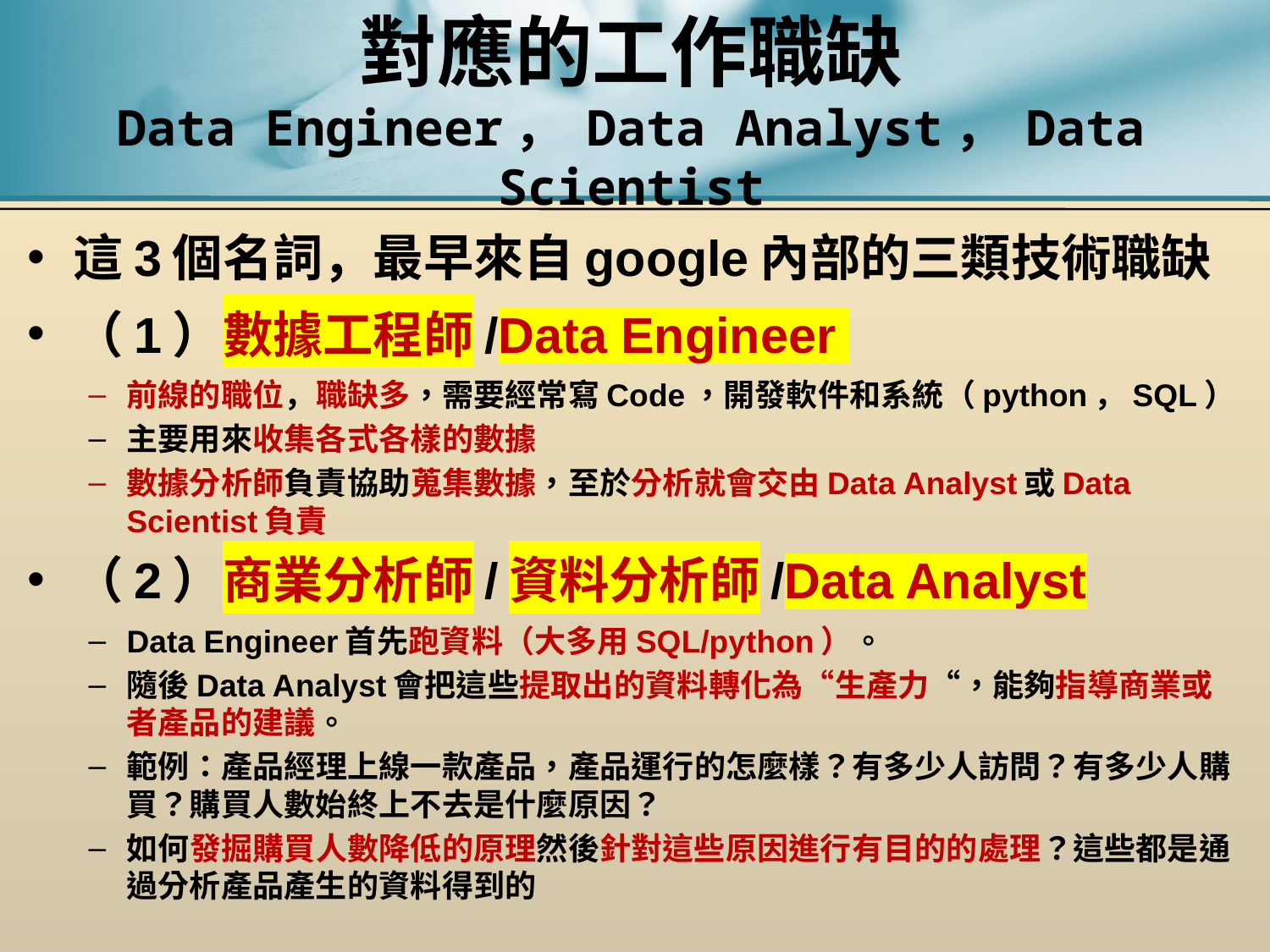

# 對應的工作職缺 Data Engineer， Data Analyst， Data Scientist
這3個名詞，最早來自google內部的三類技術職缺
（1）數據工程師/Data Engineer
前線的職位，職缺多，需要經常寫Code，開發軟件和系統（python，SQL）
主要用來收集各式各樣的數據
數據分析師負責協助蒐集數據，至於分析就會交由Data Analyst或Data Scientist負責
（2）商業分析師/資料分析師/Data Analyst
Data Engineer首先跑資料（大多用SQL/python）。
隨後Data Analyst會把這些提取出的資料轉化為“生產力“，能夠指導商業或者產品的建議。
範例：產品經理上線一款產品，產品運行的怎麼樣？有多少人訪問？有多少人購買？購買人數始終上不去是什麼原因？
如何發掘購買人數降低的原理然後針對這些原因進行有目的的處理？這些都是通過分析產品產生的資料得到的